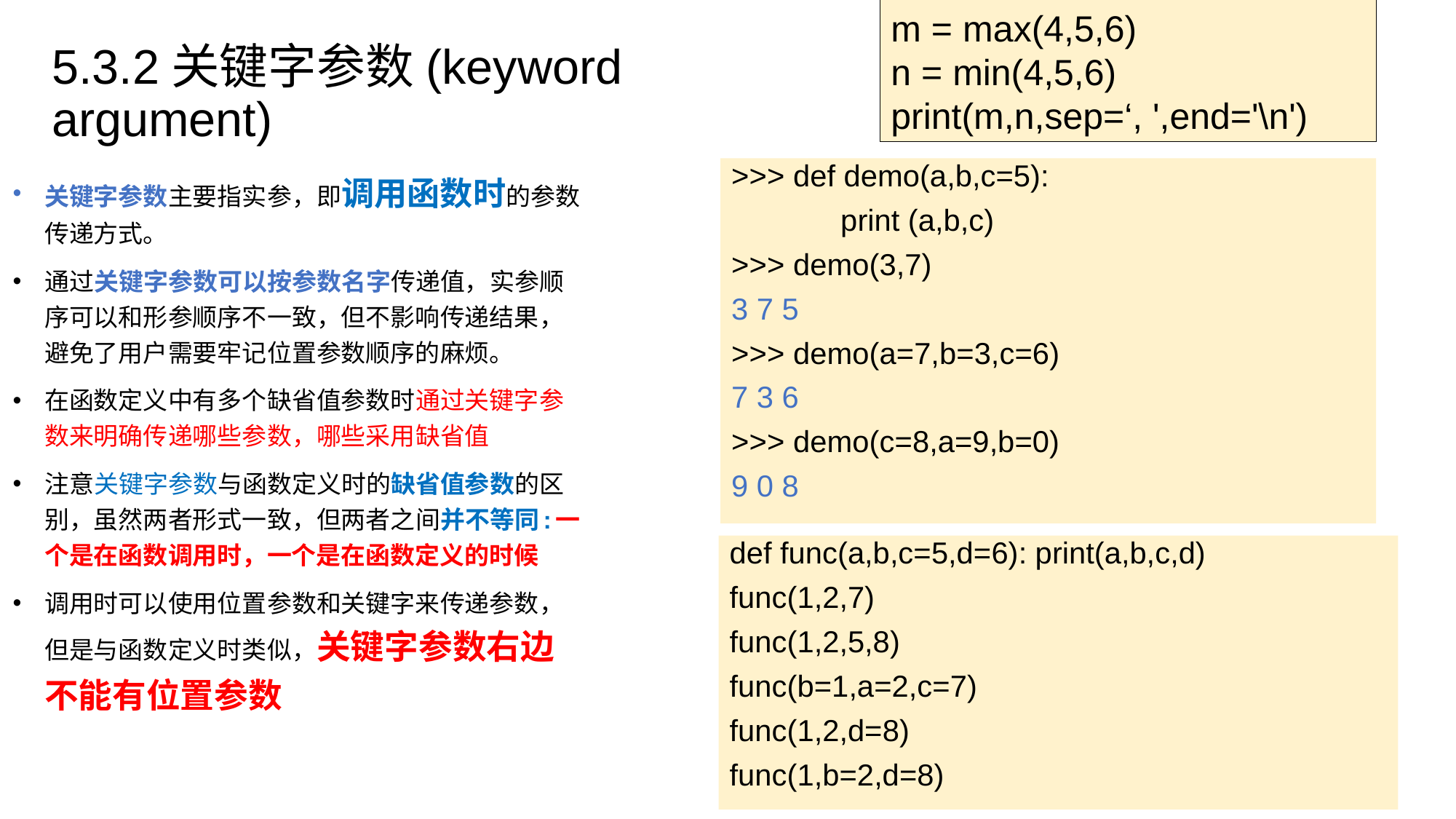

m = max(4,5,6)
n = min(4,5,6)
print(m,n,sep=‘, ',end='\n')
# 5.3.2关键字参数(keyword argument)
关键字参数主要指实参，即调用函数时的参数传递方式。
通过关键字参数可以按参数名字传递值，实参顺序可以和形参顺序不一致，但不影响传递结果，避免了用户需要牢记位置参数顺序的麻烦。
在函数定义中有多个缺省值参数时通过关键字参数来明确传递哪些参数，哪些采用缺省值
注意关键字参数与函数定义时的缺省值参数的区别，虽然两者形式一致，但两者之间并不等同:一个是在函数调用时，一个是在函数定义的时候
调用时可以使用位置参数和关键字来传递参数，但是与函数定义时类似，关键字参数右边不能有位置参数

>>> def demo(a,b,c=5):
	print (a,b,c)
>>> demo(3,7)
3 7 5
>>> demo(a=7,b=3,c=6)
7 3 6
>>> demo(c=8,a=9,b=0)
9 0 8
def func(a,b,c=5,d=6): print(a,b,c,d)
func(1,2,7)
func(1,2,5,8)
func(b=1,a=2,c=7)
func(1,2,d=8)
func(1,b=2,d=8)